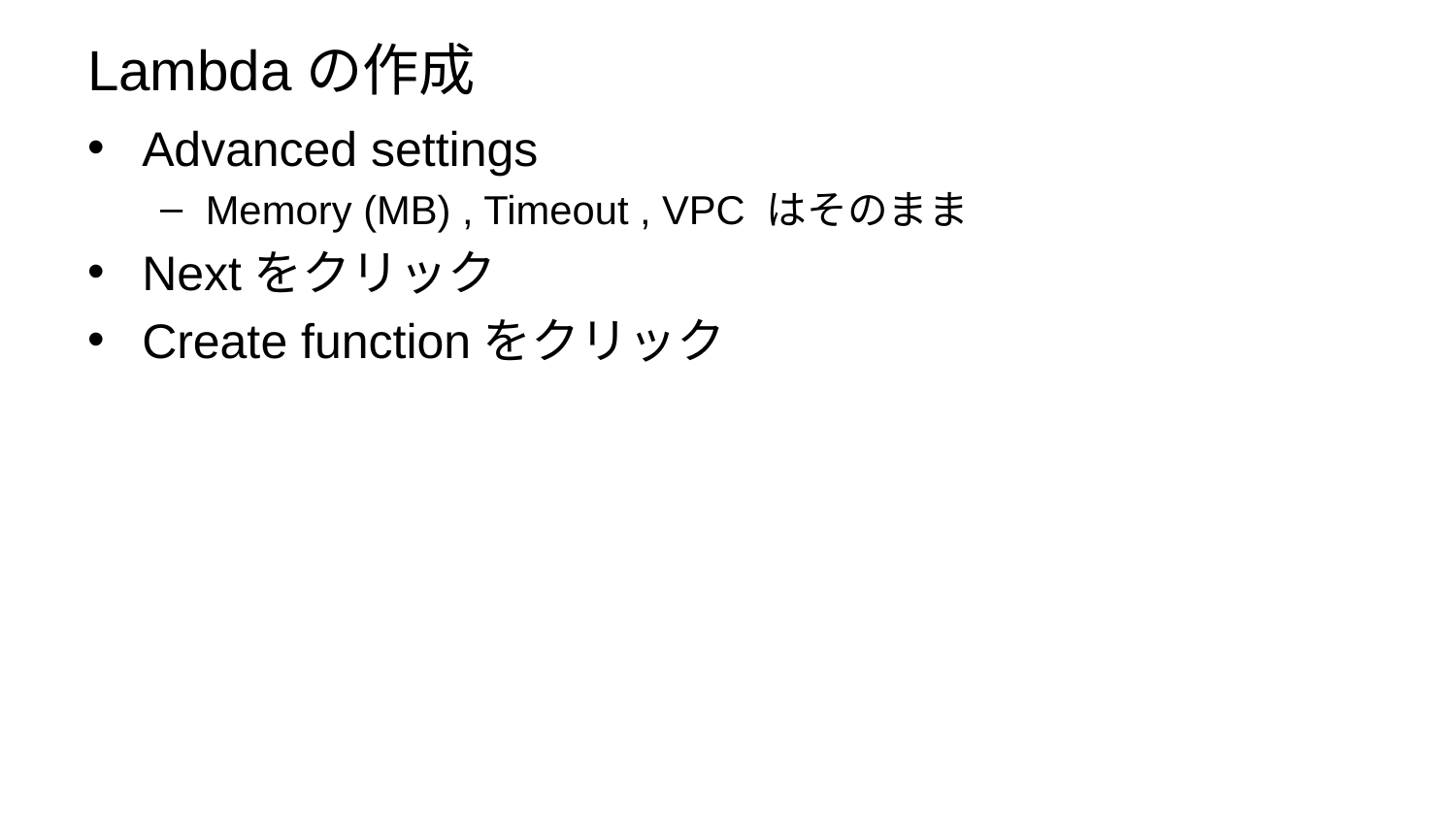

# Lambdaの作成
Advanced settings
Memory (MB) , Timeout , VPC はそのまま
Nextをクリック
Create functionをクリック